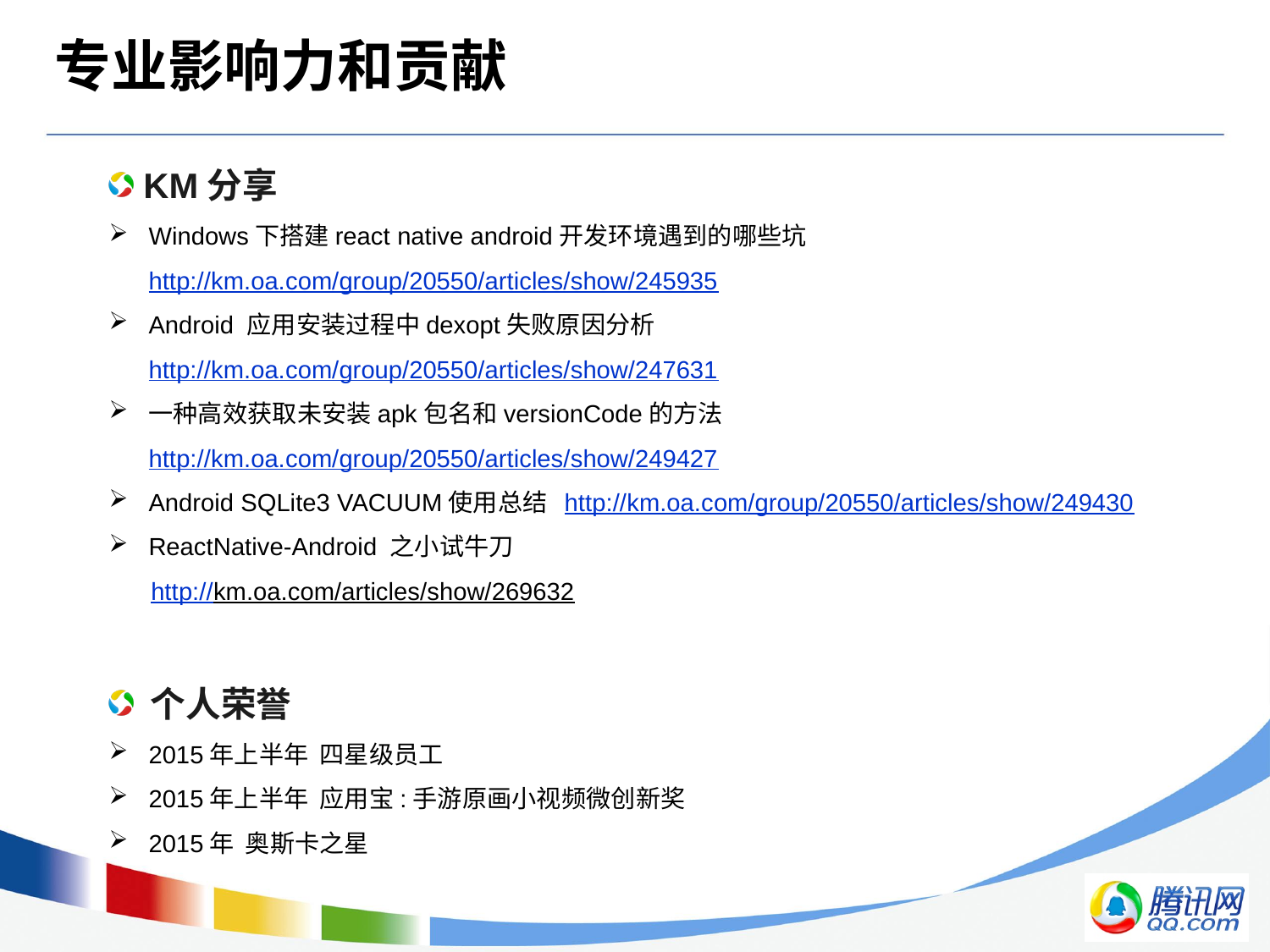

专业影响力和贡献
 KM分享
Windows下搭建react native android开发环境遇到的哪些坑http://km.oa.com/group/20550/articles/show/245935
Android 应用安装过程中dexopt失败原因分析  http://km.oa.com/group/20550/articles/show/247631
一种高效获取未安装apk包名和versionCode的方法  http://km.oa.com/group/20550/articles/show/249427
Android SQLite3 VACUUM使用总结  http://km.oa.com/group/20550/articles/show/249430
ReactNative-Android 之小试牛刀
      http://km.oa.com/articles/show/269632
 个人荣誉
2015年上半年  四星级员工
2015年上半年  应用宝:手游原画小视频微创新奖
2015年  奥斯卡之星